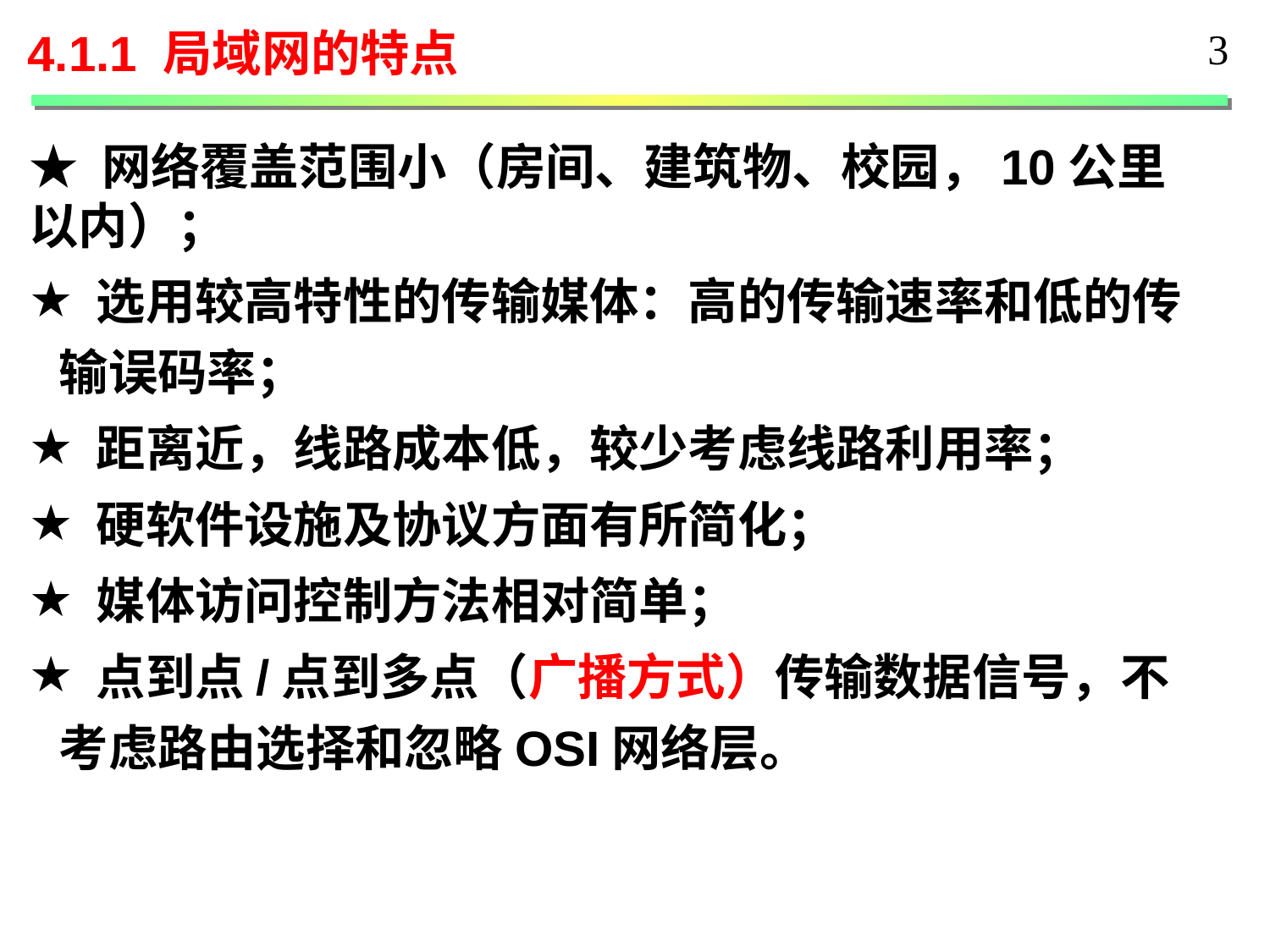

4.1.1 局域网的特点
3

★ 网络覆盖范围小（房间、建筑物、校园，10公里以内）；
 选用较高特性的传输媒体：高的传输速率和低的传输误码率；
 距离近，线路成本低，较少考虑线路利用率；
 硬软件设施及协议方面有所简化；
 媒体访问控制方法相对简单；
 点到点/点到多点（广播方式）传输数据信号，不考虑路由选择和忽略OSI网络层。